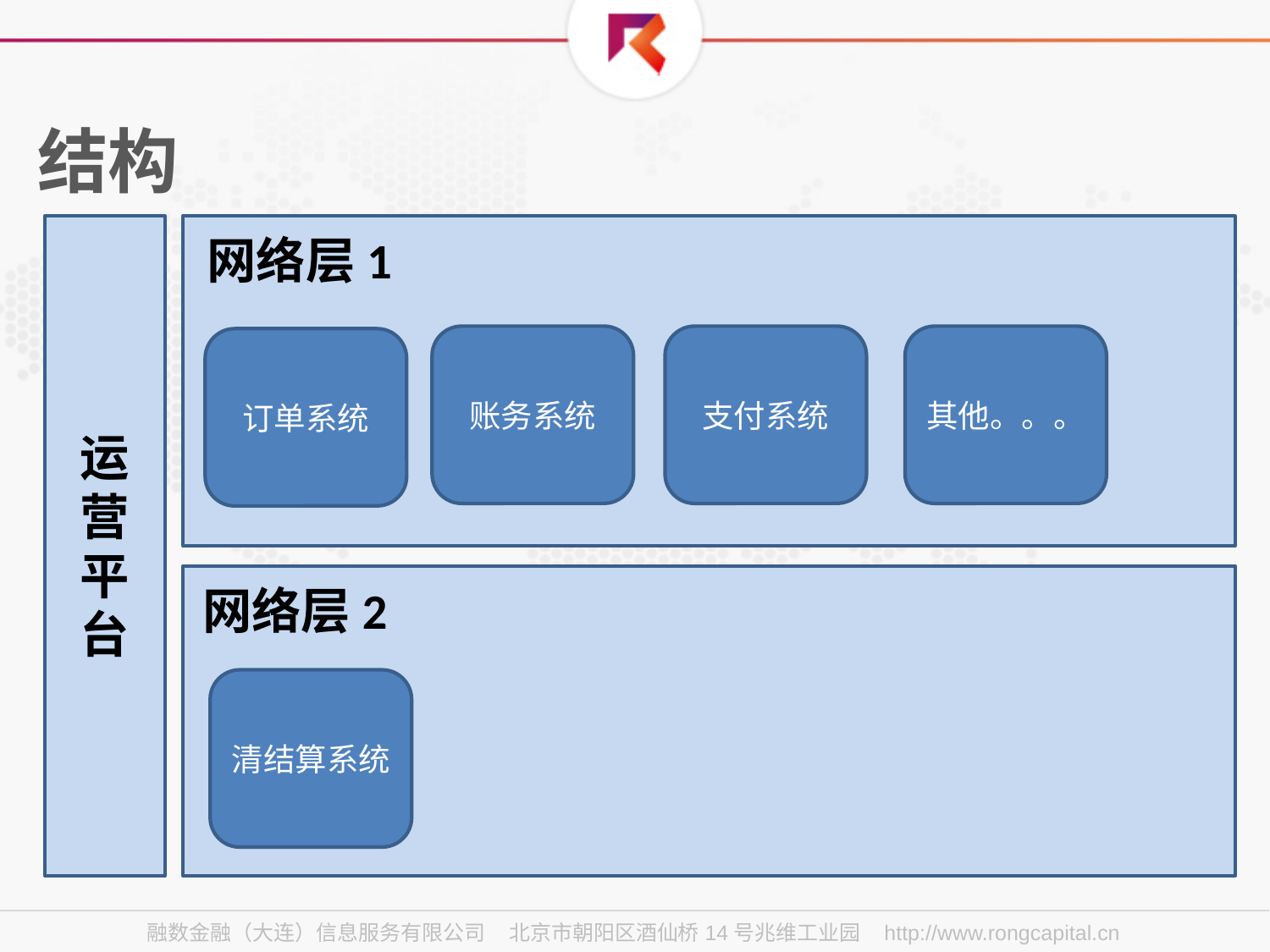

# 结构

网络层1
其他。。。
支付系统
账务系统
订单系统
运营平台

网络层2
清结算系统